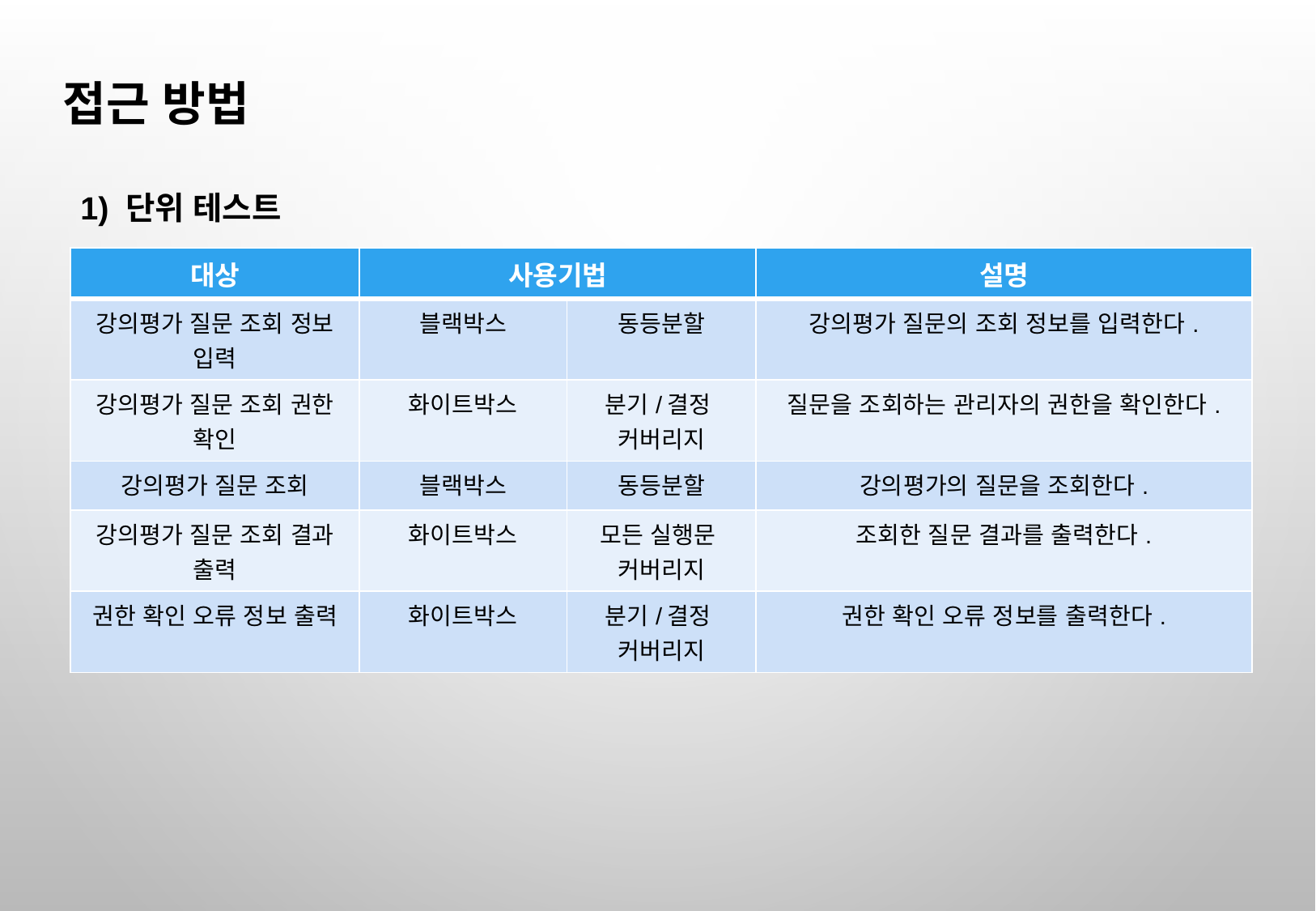

접근 방법
1) 단위 테스트
| 대상 | 사용기법 |  | 설명 |
| --- | --- | --- | --- |
| 강의평가 질문 조회 정보 입력 | 블랙박스 | 동등분할 | 강의평가 질문의 조회 정보를 입력한다. |
| 강의평가 질문 조회 권한 확인 | 화이트박스 | 분기/결정 커버리지 | 질문을 조회하는 관리자의 권한을 확인한다. |
| 강의평가 질문 조회 | 블랙박스 | 동등분할 | 강의평가의 질문을 조회한다. |
| 강의평가 질문 조회 결과 출력 | 화이트박스 | 모든 실행문 커버리지 | 조회한 질문 결과를 출력한다. |
| 권한 확인 오류 정보 출력 | 화이트박스 | 분기/결정 커버리지 | 권한 확인 오류 정보를 출력한다. |
42